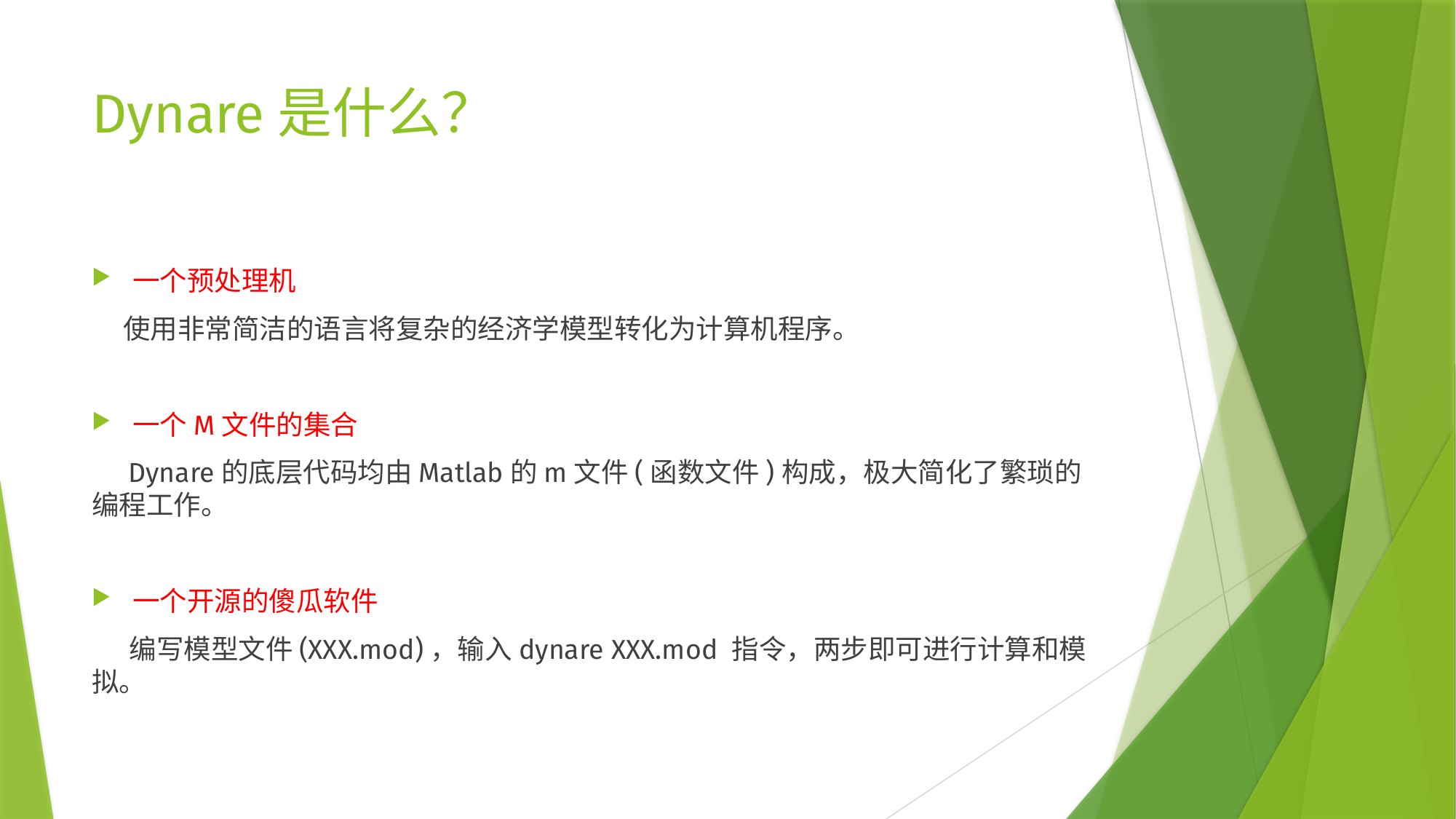

# Dynare是什么？
一个预处理机
    使用非常简洁的语言将复杂的经济学模型转化为计算机程序。

一个M文件的集合
     Dynare的底层代码均由Matlab的m文件(函数文件)构成，极大简化了繁琐的编程工作。

一个开源的傻瓜软件
     编写模型文件(XXX.mod)，输入dynare XXX.mod 指令，两步即可进行计算和模拟。